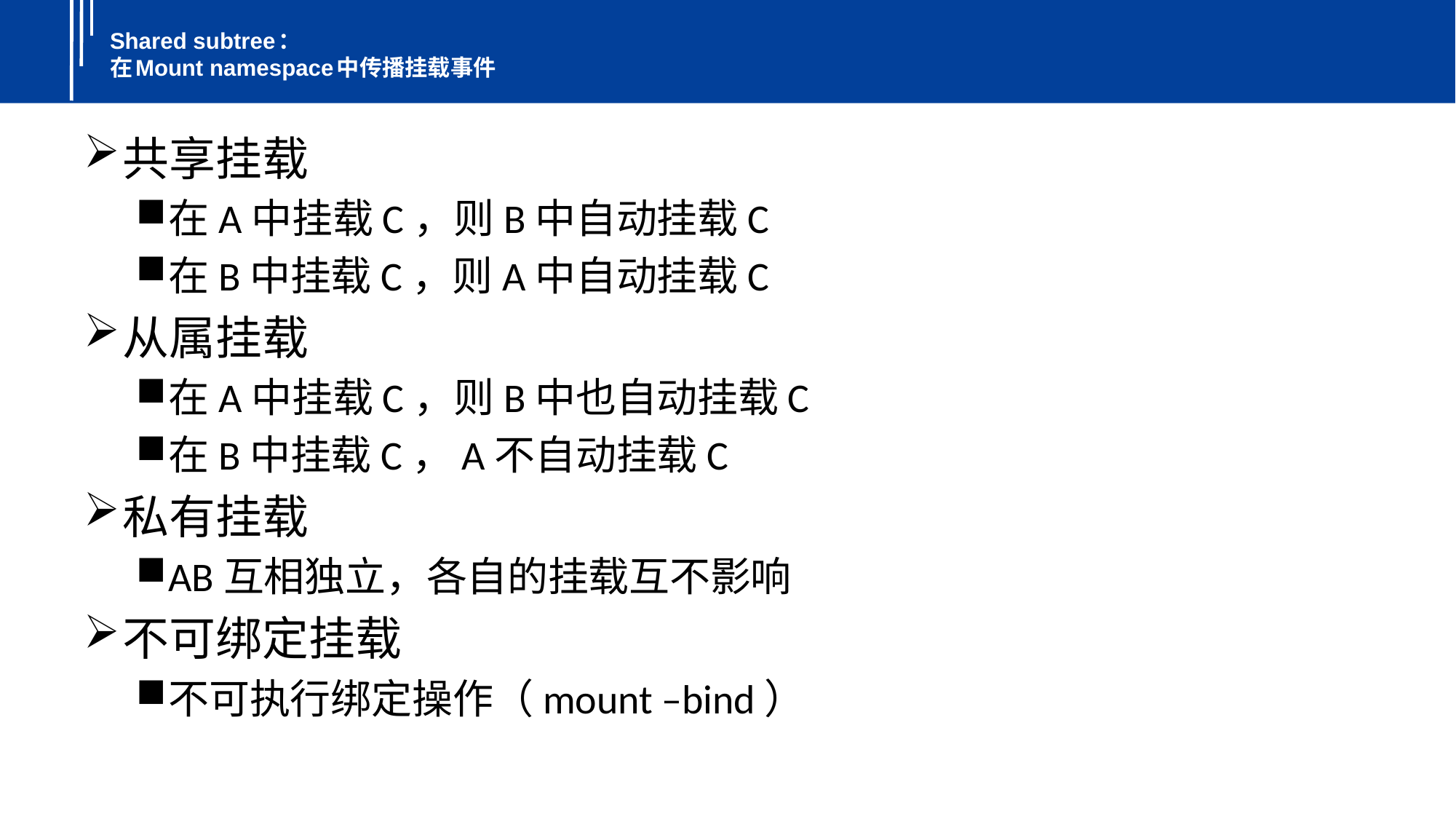

# Shared subtree： 在Mount namespace中传播挂载事件
共享挂载
在A中挂载C，则B中自动挂载C
在B中挂载C，则A中自动挂载C
从属挂载
在A中挂载C，则B中也自动挂载C
在B中挂载C，A不自动挂载C
私有挂载
AB互相独立，各自的挂载互不影响
不可绑定挂载
不可执行绑定操作（mount –bind）